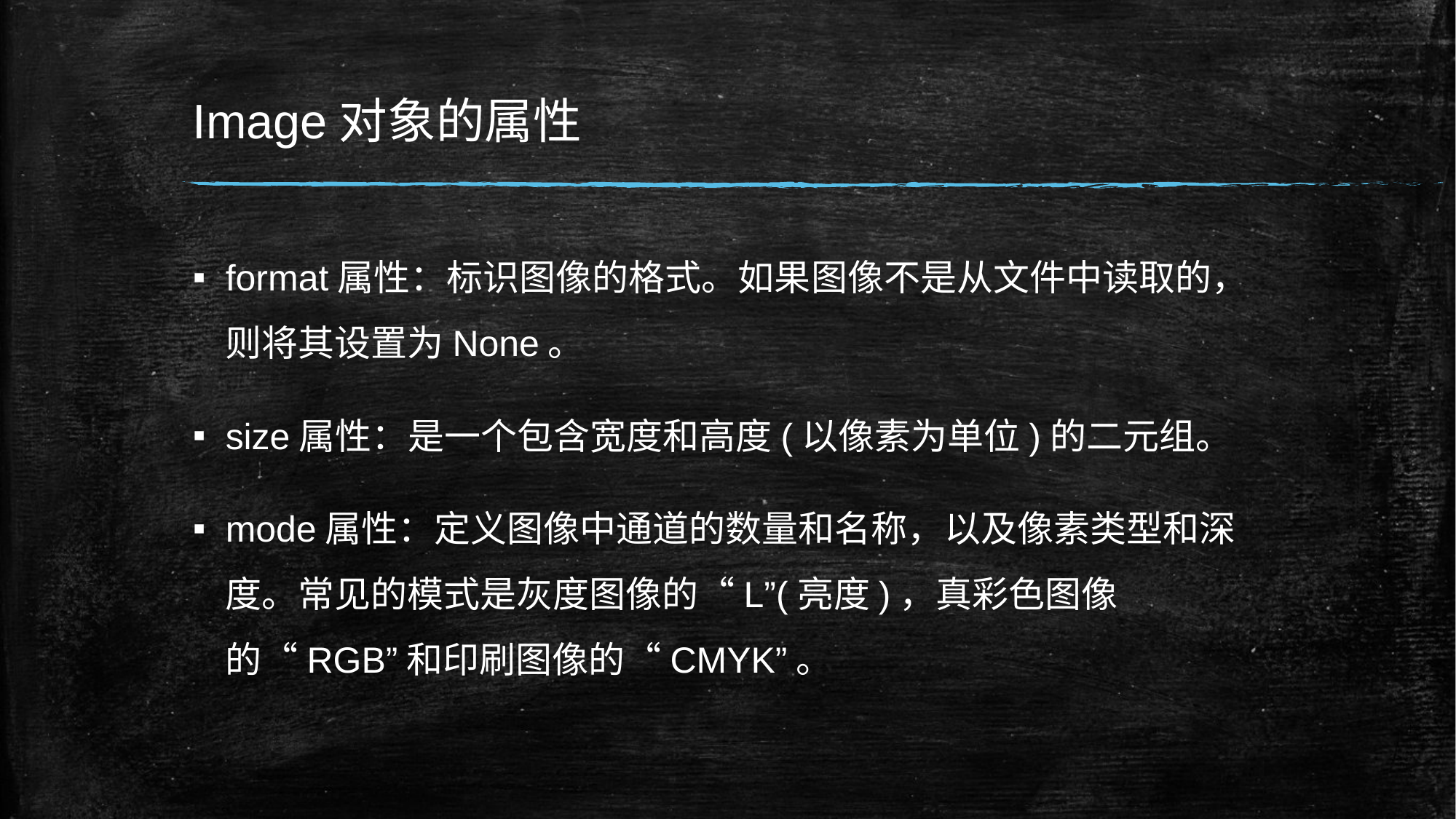

# Image对象的属性
format属性：标识图像的格式。如果图像不是从文件中读取的，则将其设置为None。
size属性：是一个包含宽度和高度(以像素为单位)的二元组。
mode属性：定义图像中通道的数量和名称，以及像素类型和深度。常见的模式是灰度图像的“L”(亮度)，真彩色图像的“RGB”和印刷图像的“CMYK”。